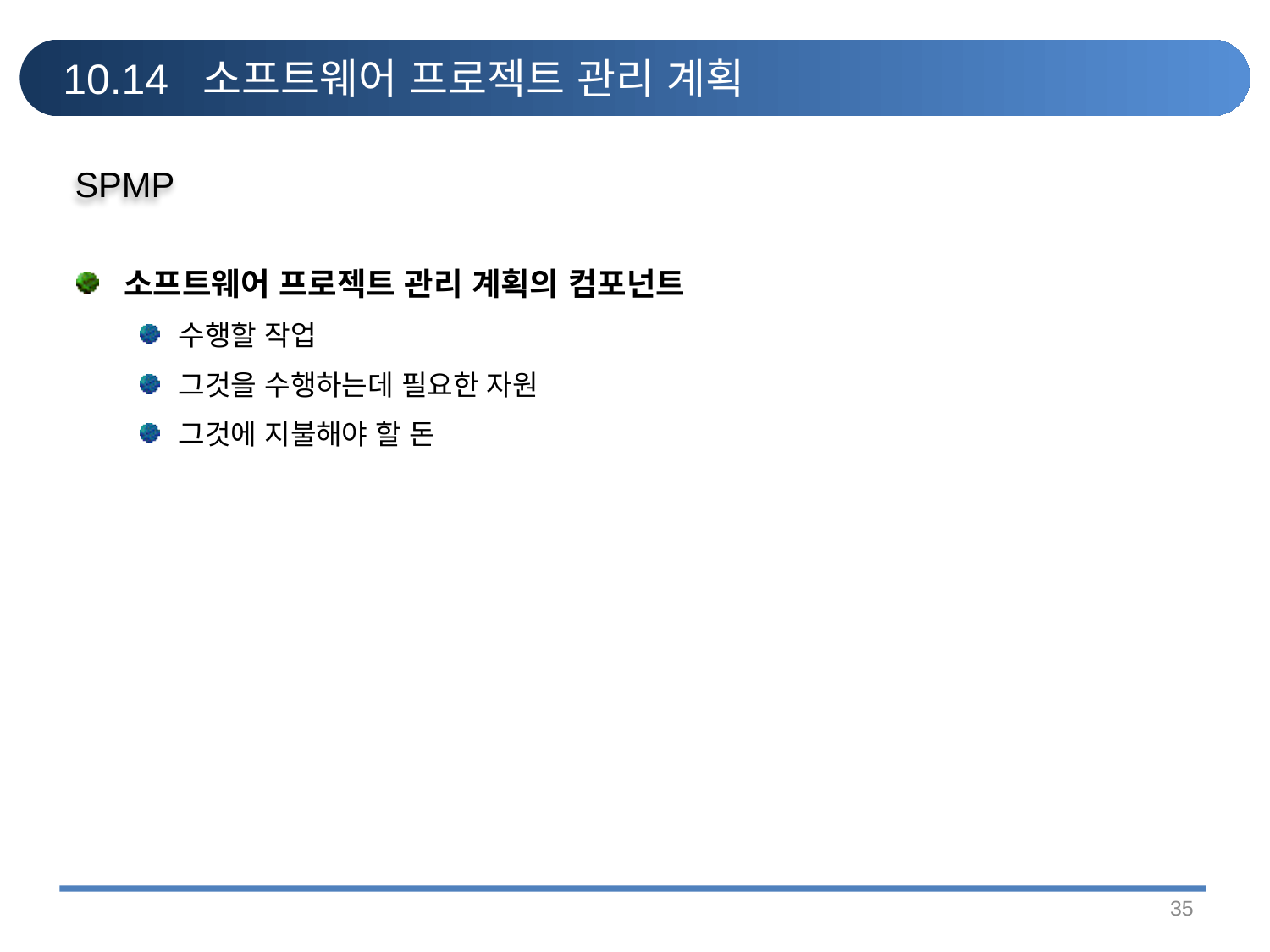

# 10.14  소프트웨어 프로젝트 관리 계획
SPMP
소프트웨어 프로젝트 관리 계획의 컴포넌트
수행할 작업
그것을 수행하는데 필요한 자원
그것에 지불해야 할 돈

35